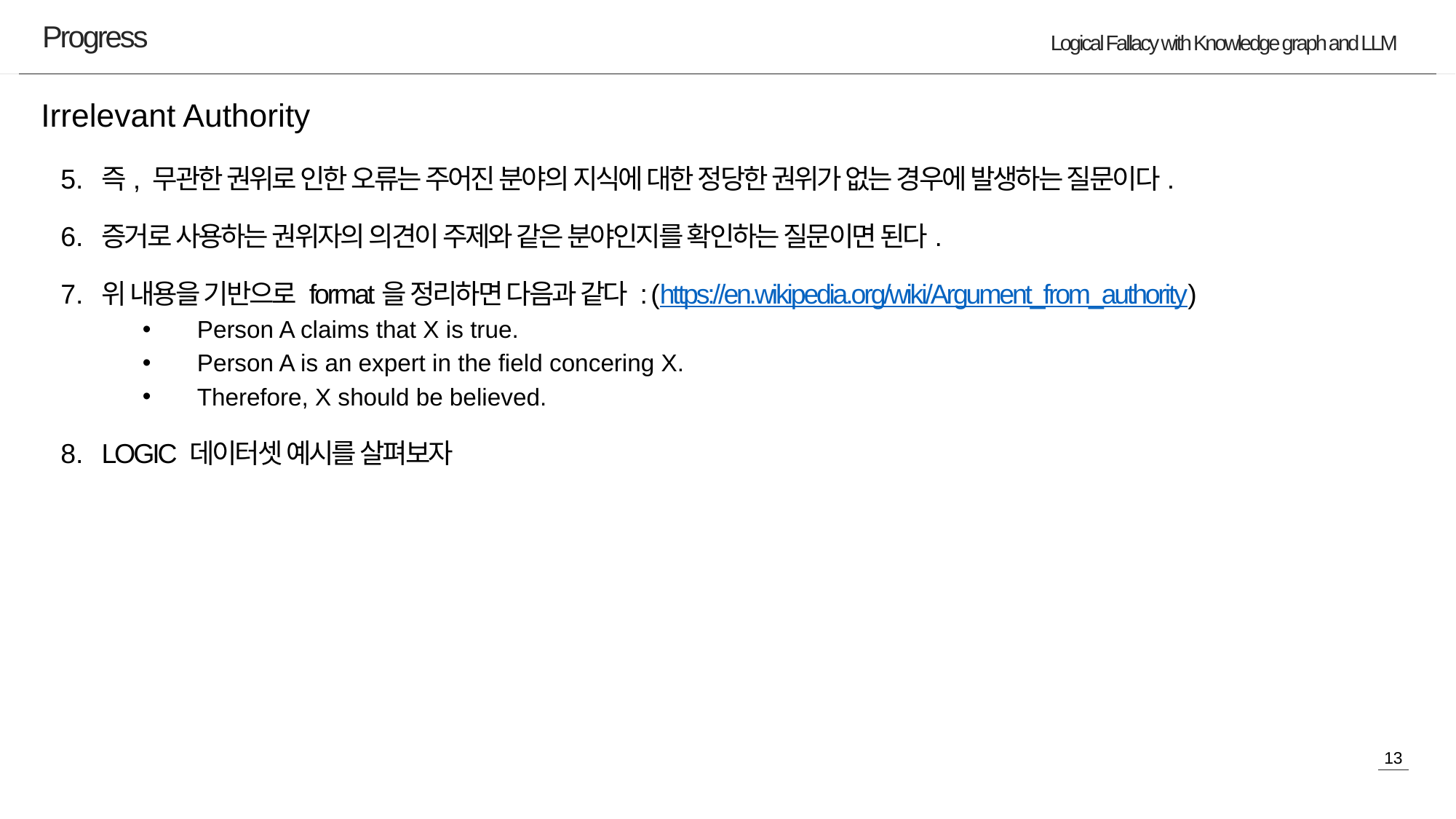

Progress
Irrelevant Authority
즉, 무관한 권위로 인한 오류는 주어진 분야의 지식에 대한 정당한 권위가 없는 경우에 발생하는 질문이다.
증거로 사용하는 권위자의 의견이 주제와 같은 분야인지를 확인하는 질문이면 된다.
위 내용을 기반으로 format을 정리하면 다음과 같다 : (https://en.wikipedia.org/wiki/Argument_from_authority)
Person A claims that X is true.
Person A is an expert in the field concering X.
Therefore, X should be believed.
LOGIC 데이터셋 예시를 살펴보자